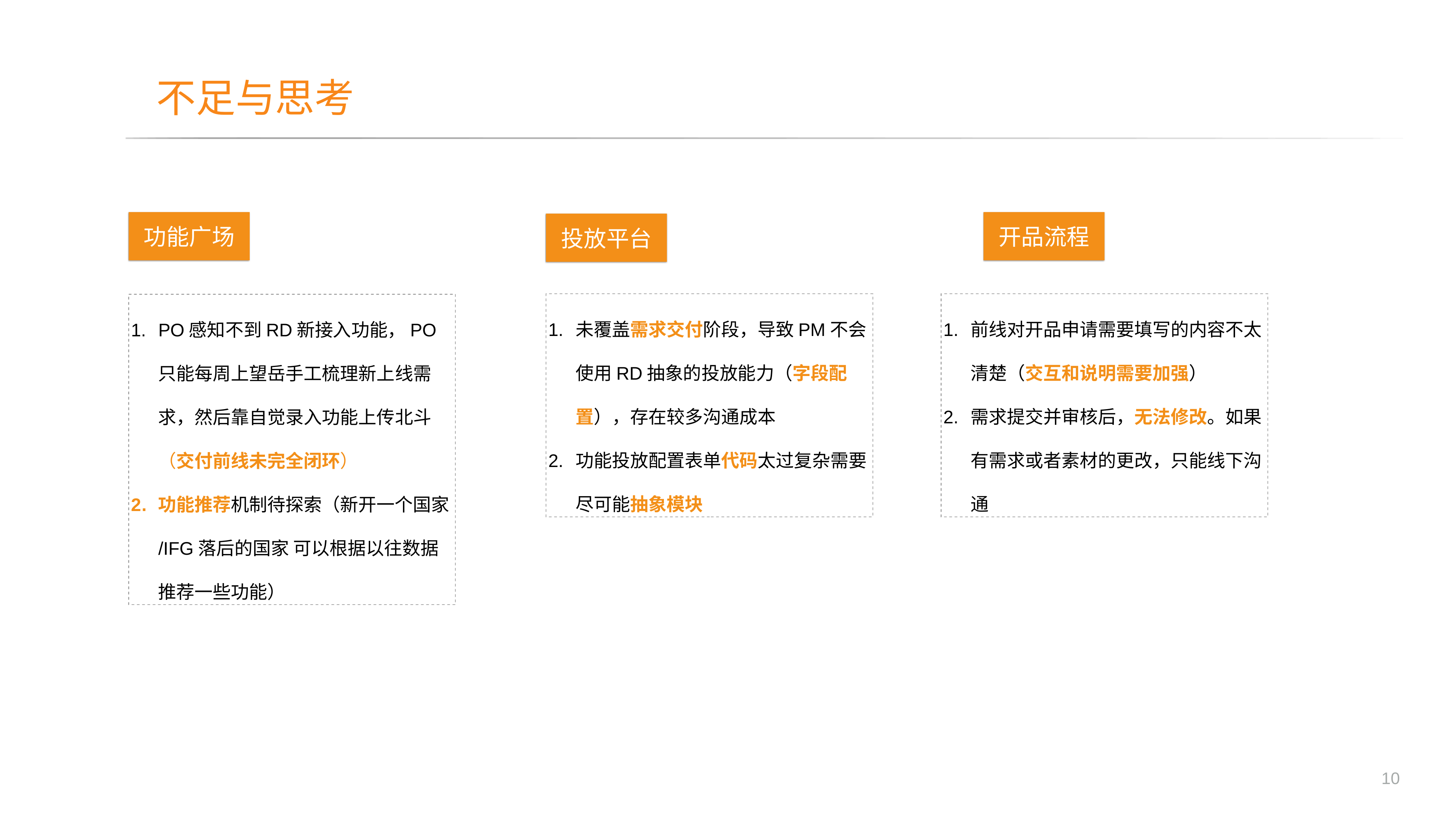

# 不足与思考
功能广场
开品流程
投放平台
PO感知不到RD新接入功能，PO只能每周上望岳手工梳理新上线需求，然后靠自觉录入功能上传北斗（交付前线未完全闭环）
功能推荐机制待探索（新开一个国家/IFG落后的国家 可以根据以往数据推荐一些功能）
未覆盖需求交付阶段，导致PM不会使用RD抽象的投放能力（字段配置），存在较多沟通成本
功能投放配置表单代码太过复杂需要尽可能抽象模块
前线对开品申请需要填写的内容不太清楚（交互和说明需要加强）
需求提交并审核后，无法修改。如果有需求或者素材的更改，只能线下沟通
10